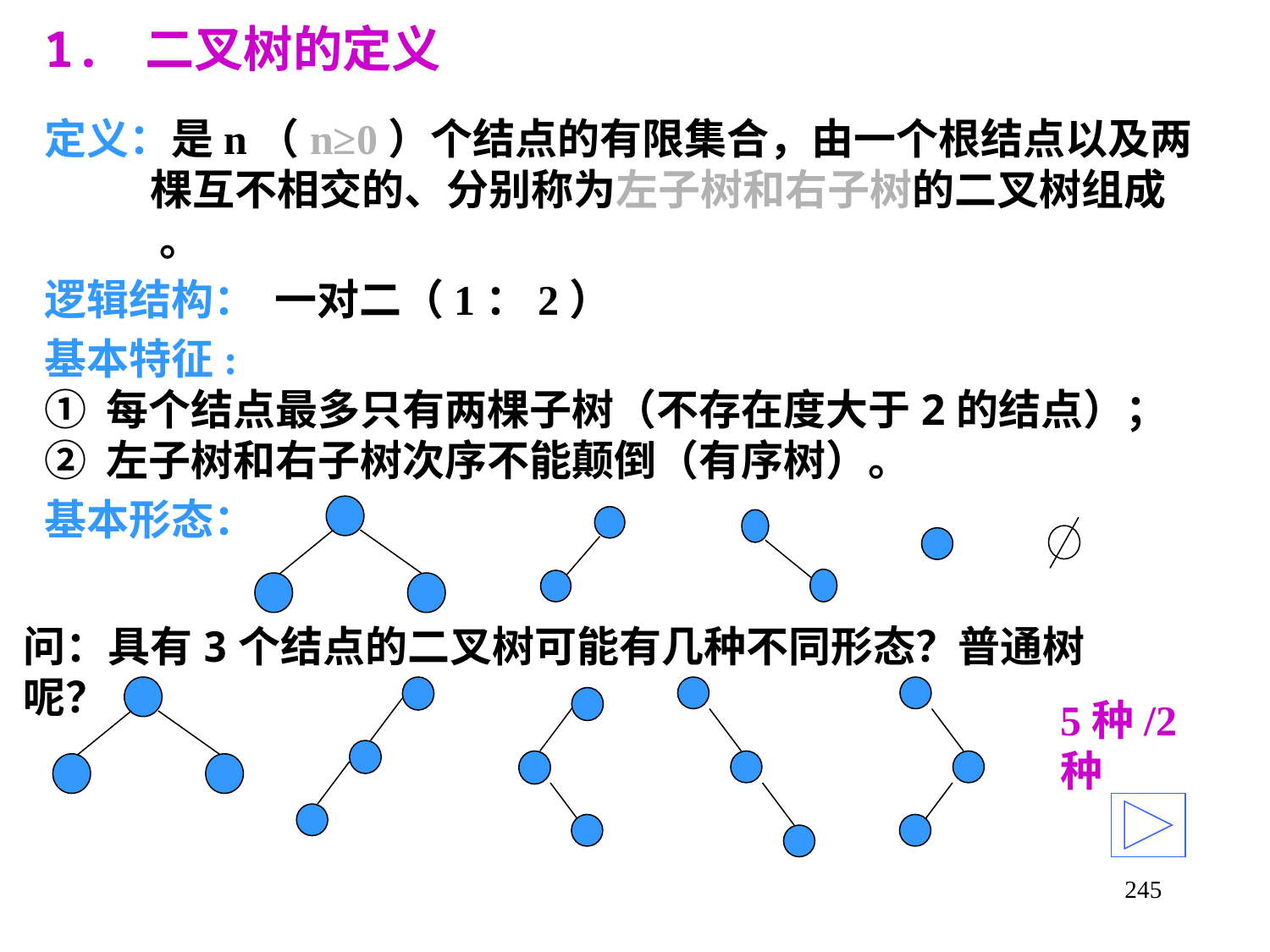

# 1. 二叉树的定义
定义：是n（n≥0）个结点的有限集合，由一个根结点以及两棵互不相交的、分别称为左子树和右子树的二叉树组成 。
逻辑结构：  一对二（1：2）
基本特征:
① 每个结点最多只有两棵子树（不存在度大于2的结点）；
② 左子树和右子树次序不能颠倒（有序树）。
基本形态：

问：具有3个结点的二叉树可能有几种不同形态？普通树呢？

5种/2种

245